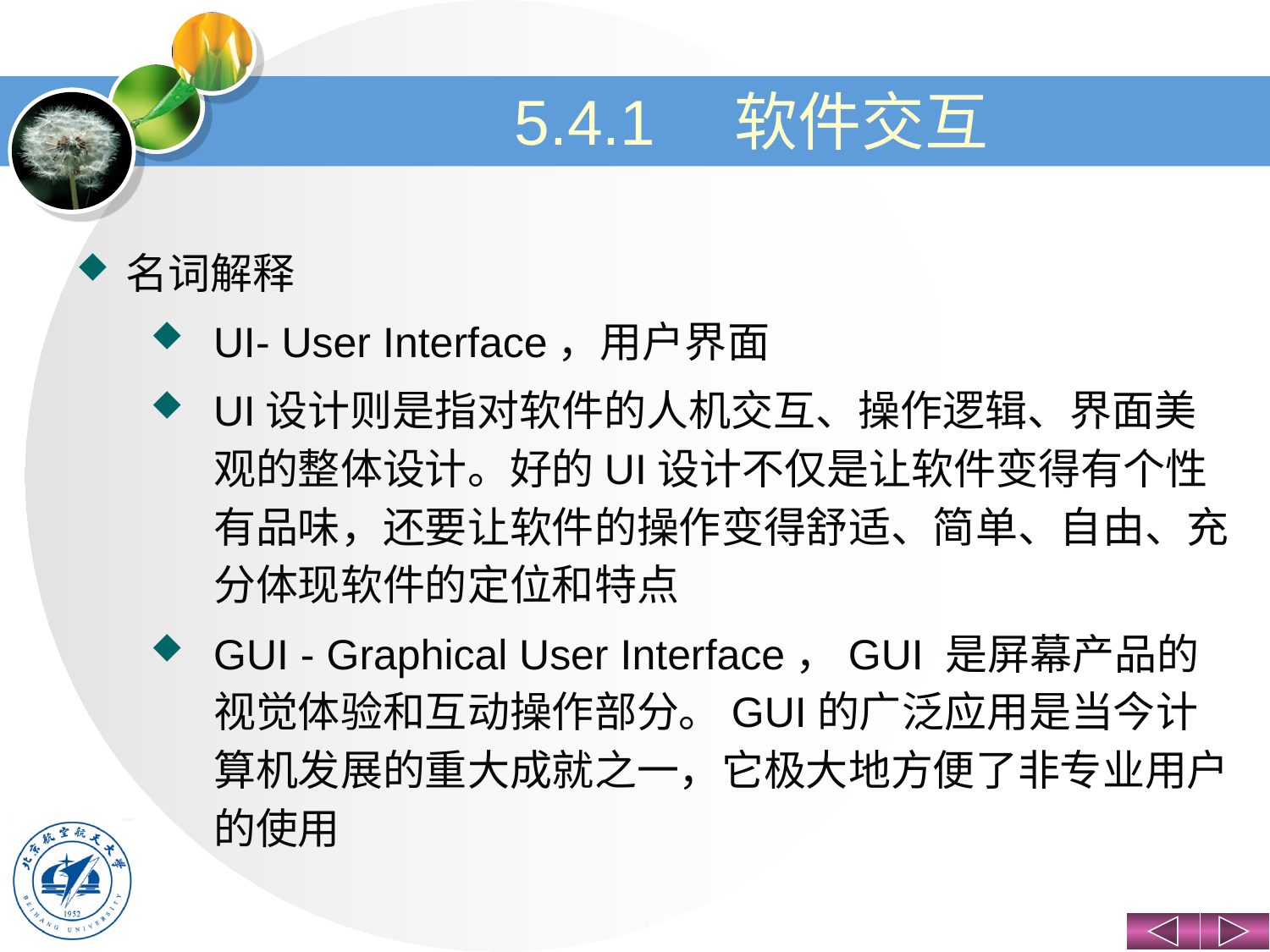

# 5.4.1　软件交互
名词解释
UI- User Interface，用户界面
UI设计则是指对软件的人机交互、操作逻辑、界面美观的整体设计。好的UI设计不仅是让软件变得有个性有品味，还要让软件的操作变得舒适、简单、自由、充分体现软件的定位和特点
GUI - Graphical User Interface，GUI 是屏幕产品的视觉体验和互动操作部分。GUI的广泛应用是当今计算机发展的重大成就之一，它极大地方便了非专业用户的使用

82